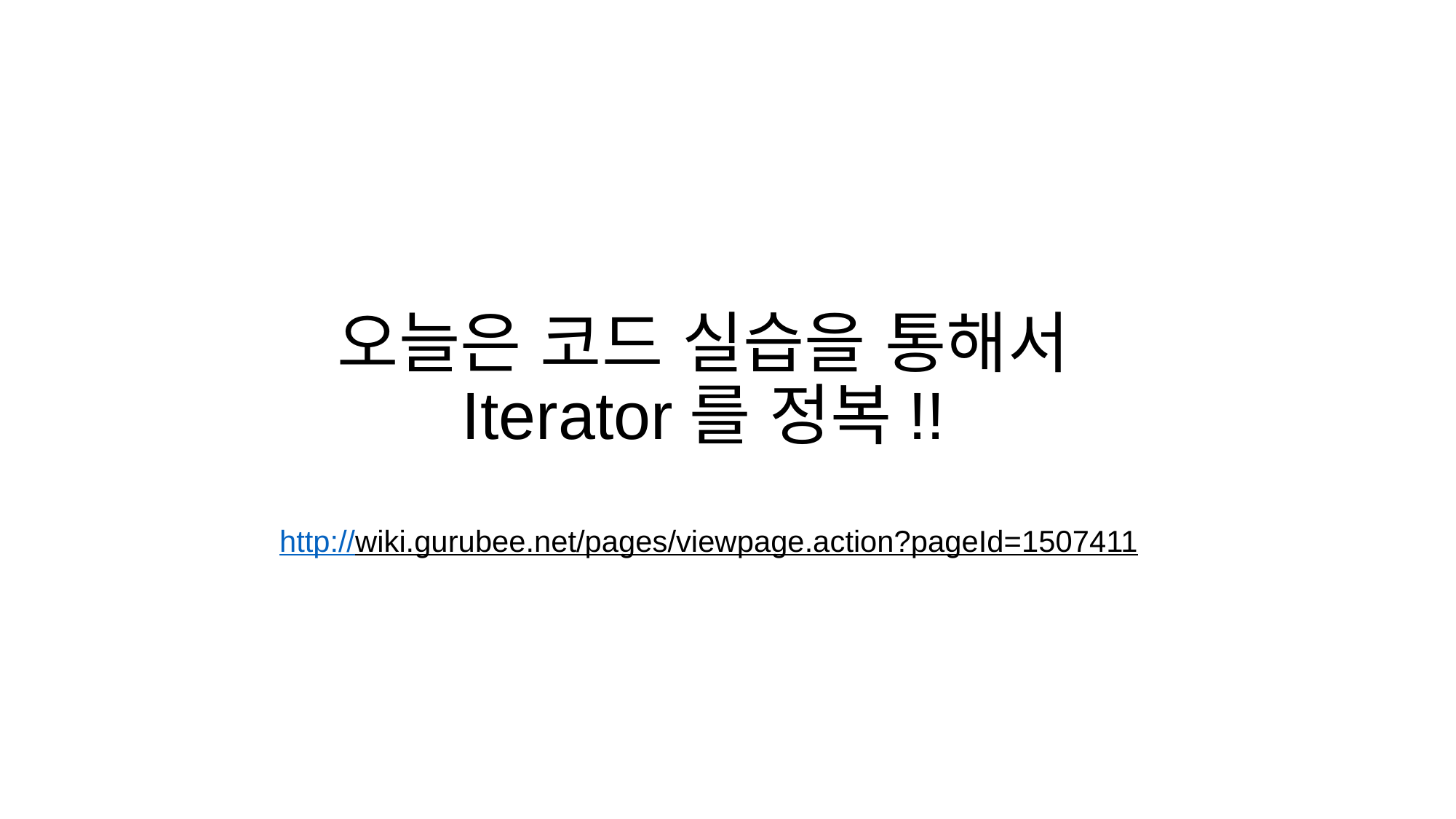

# 오늘은 코드 실습을 통해서 Iterator를 정복!! http://wiki.gurubee.net/pages/viewpage.action?pageId=1507411